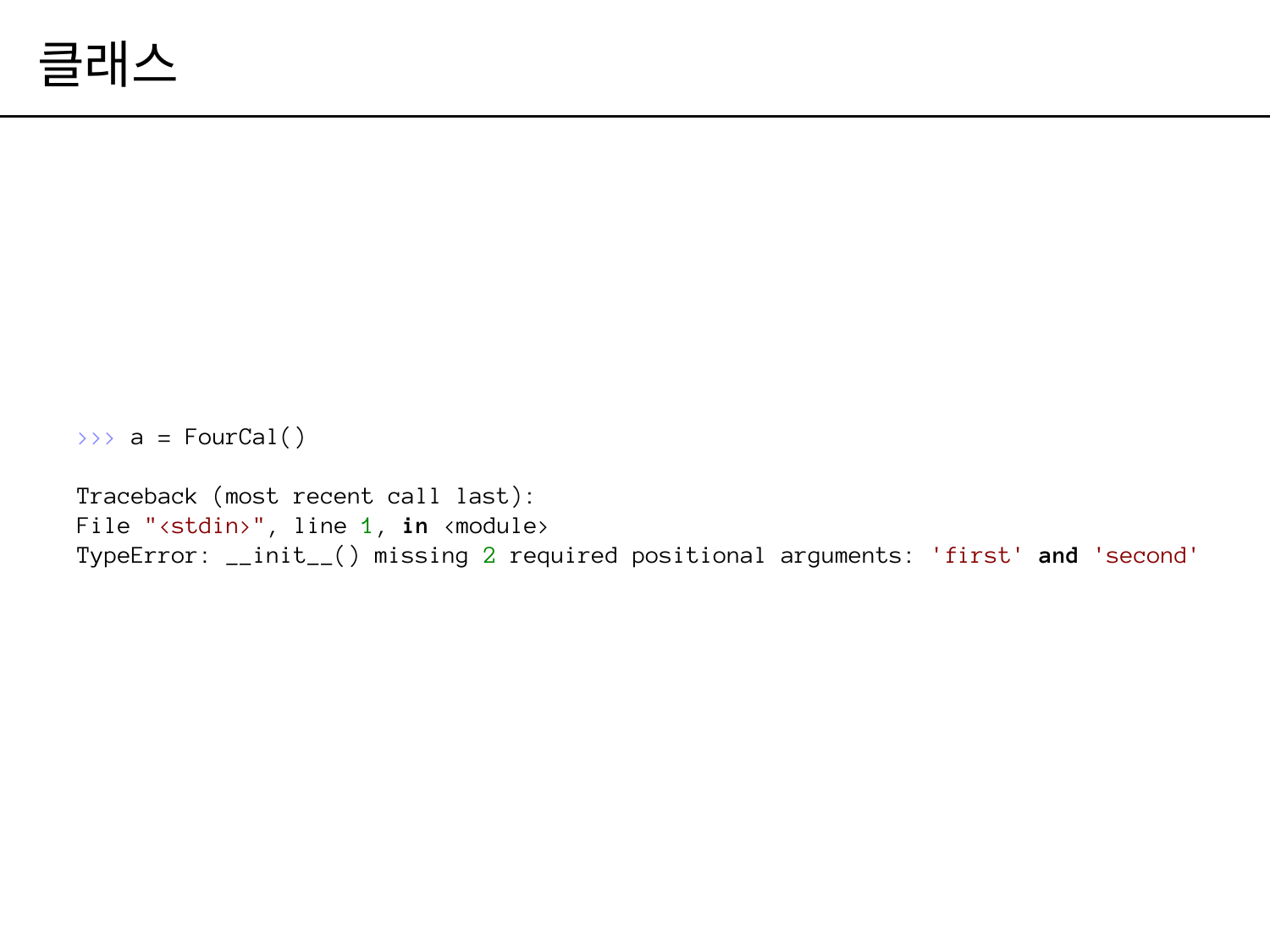

# 클래스
>>> a = FourCal()

Traceback (most recent call last):
File "<stdin>", line 1, in <module>
TypeError: __init__() missing 2 required positional arguments: 'first' and 'second'